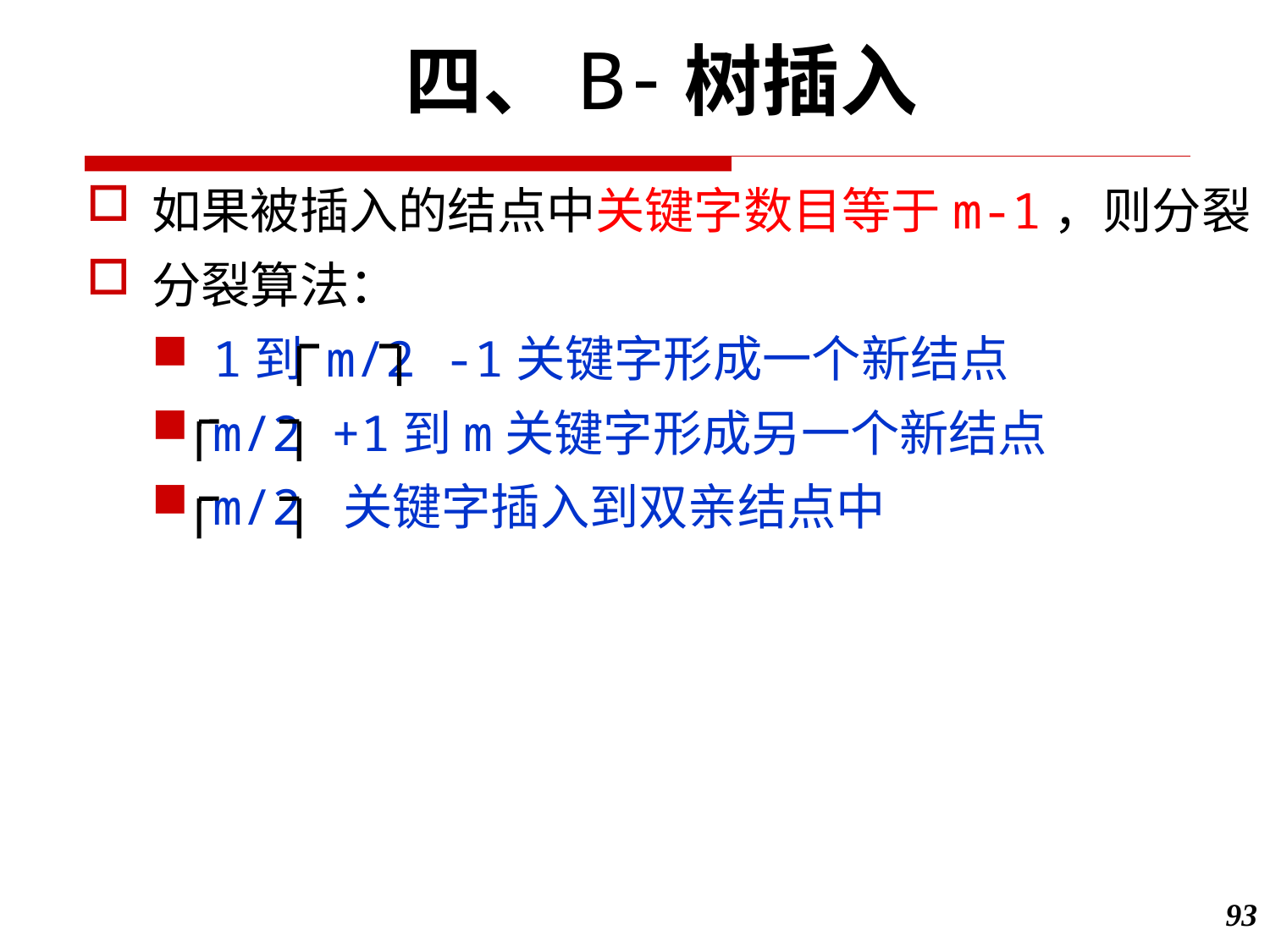

四、B-树插入
如果被插入的结点中关键字数目等于m-1，则分裂
分裂算法：
1到 m/2 -1关键字形成一个新结点
m/2 +1到m关键字形成另一个新结点
m/2 关键字插入到双亲结点中

93